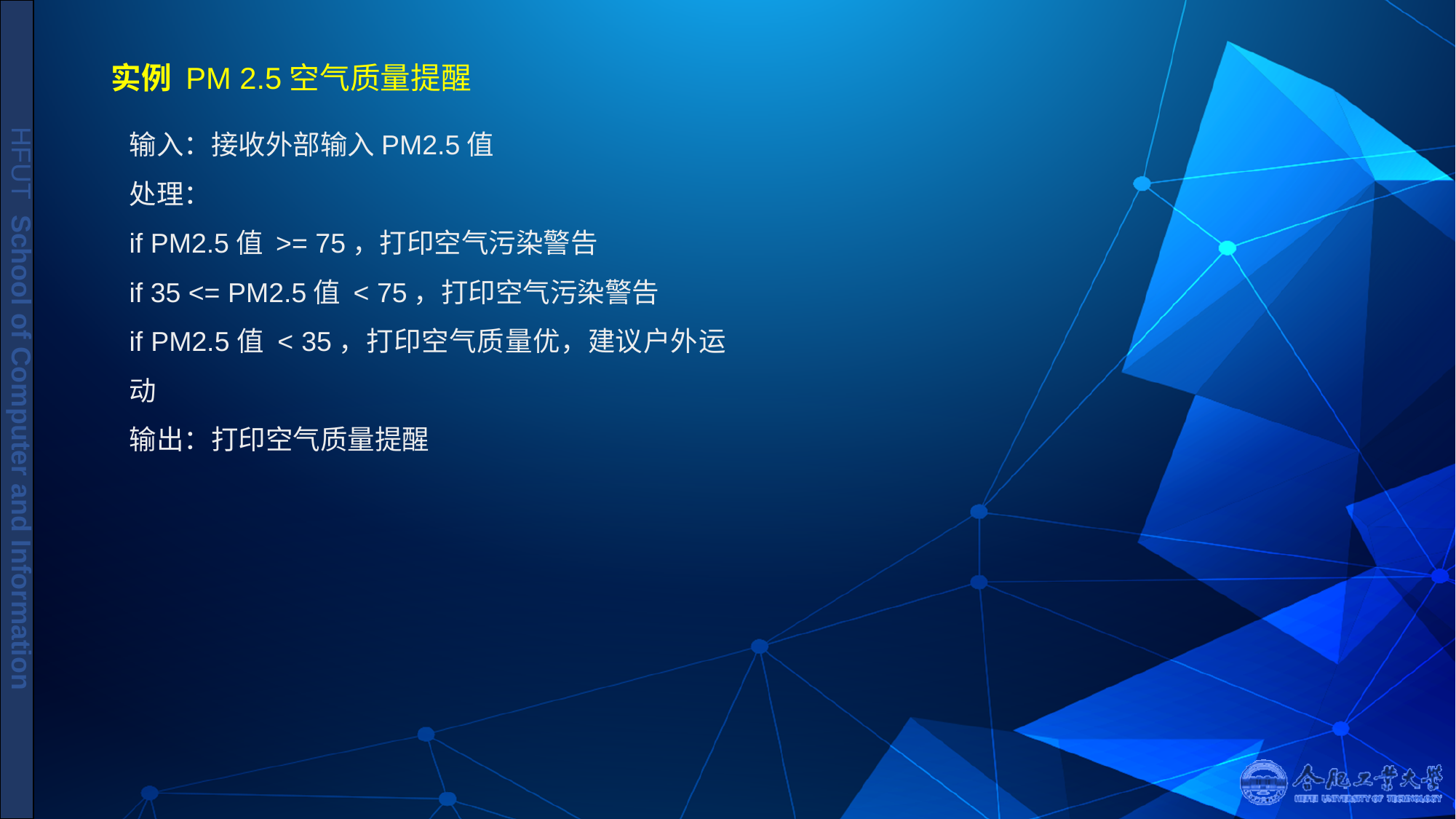

# 实例 PM 2.5空气质量提醒
输入：接收外部输入PM2.5值
处理：
if PM2.5值 >= 75，打印空气污染警告
if 35 <= PM2.5值 < 75，打印空气污染警告
if PM2.5值 < 35，打印空气质量优，建议户外运动
输出：打印空气质量提醒